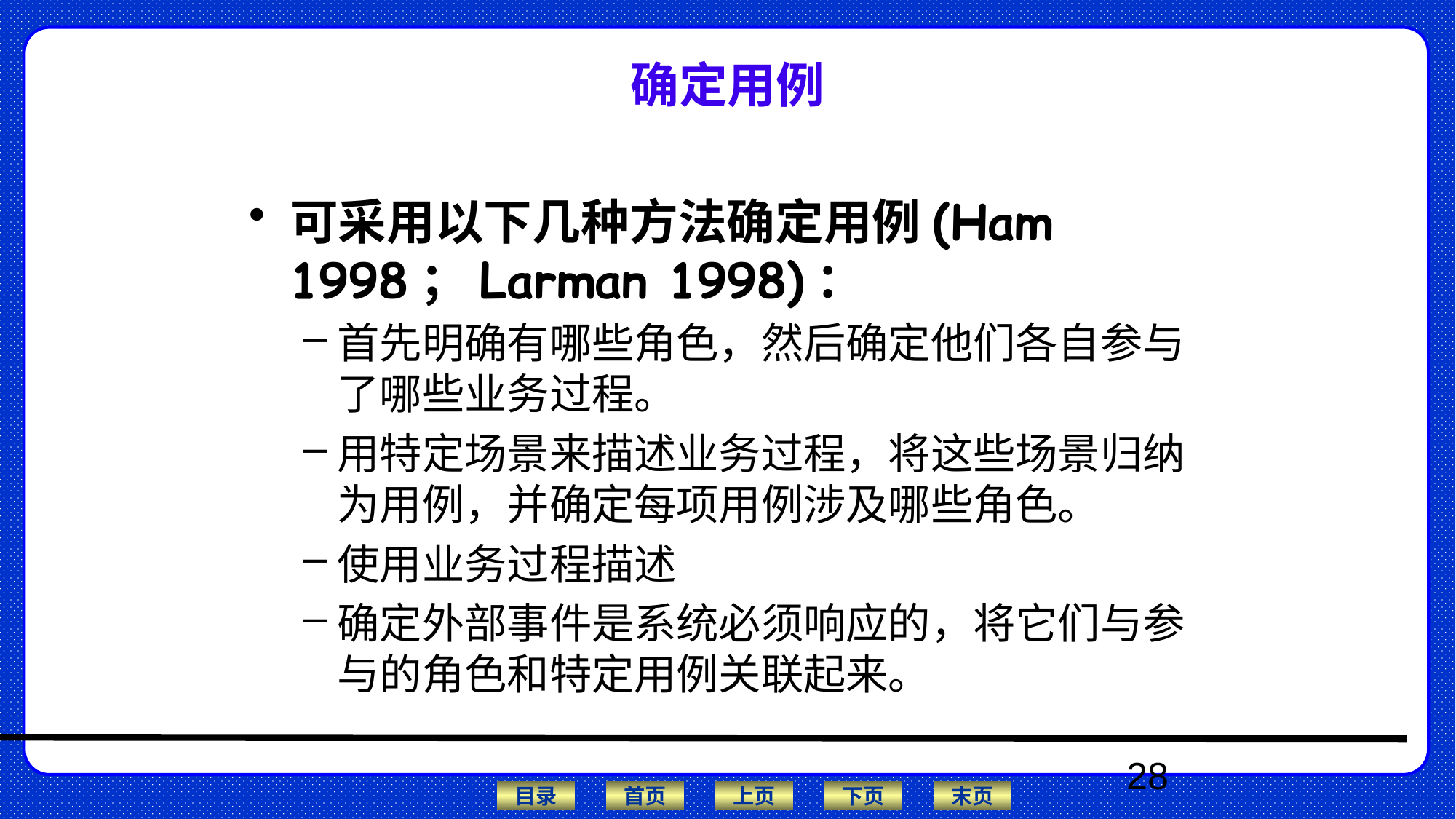

# 确定用例
可采用以下几种方法确定用例(Ham 1998；Larman 1998)：
首先明确有哪些角色，然后确定他们各自参与了哪些业务过程。
用特定场景来描述业务过程，将这些场景归纳为用例，并确定每项用例涉及哪些角色。
使用业务过程描述
确定外部事件是系统必须响应的，将它们与参与的角色和特定用例关联起来。

28